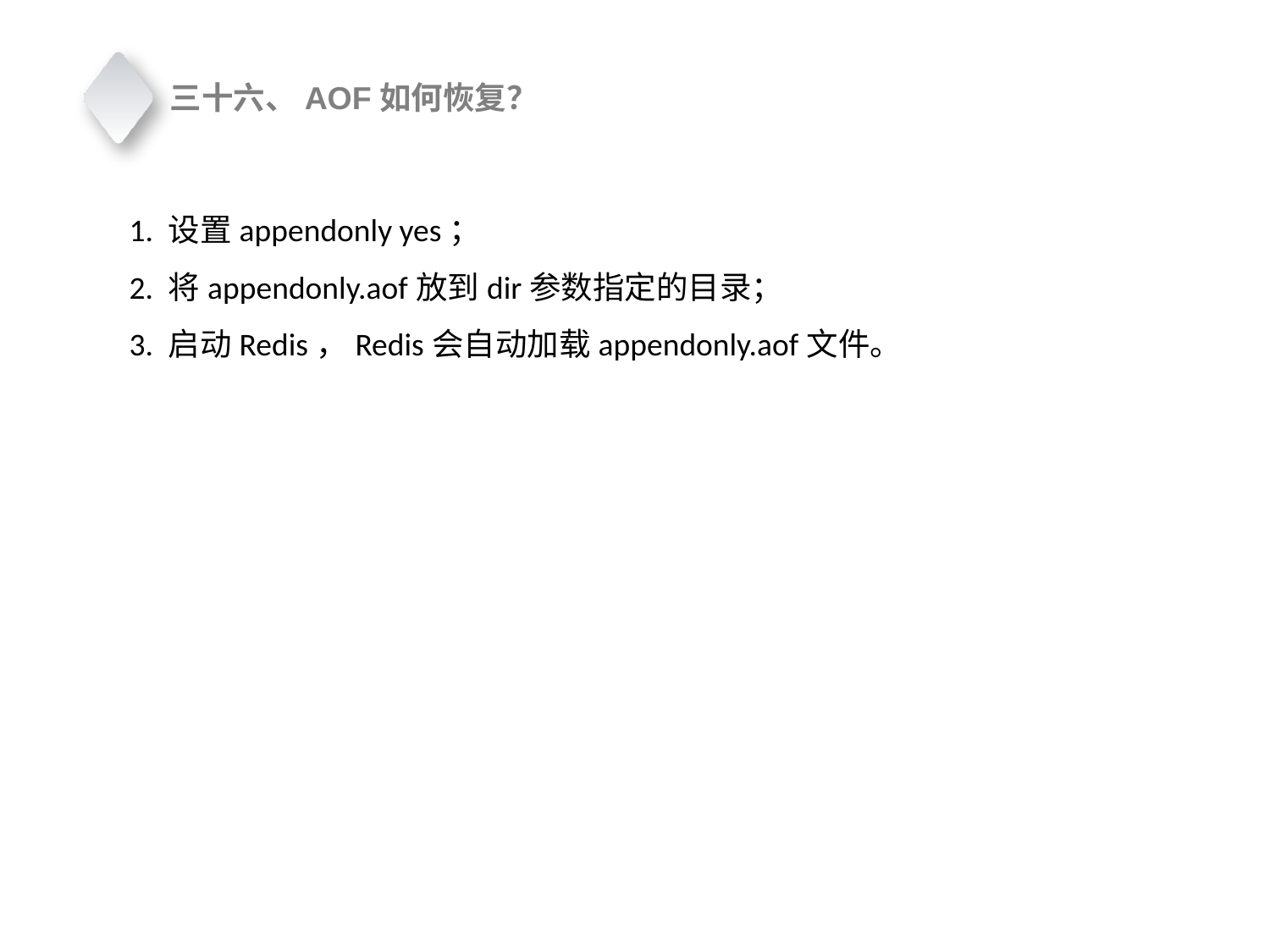

三十六、AOF如何恢复？
1. 设置appendonly yes；
2. 将appendonly.aof放到dir参数指定的目录；
3. 启动Redis，Redis会自动加载appendonly.aof文件。